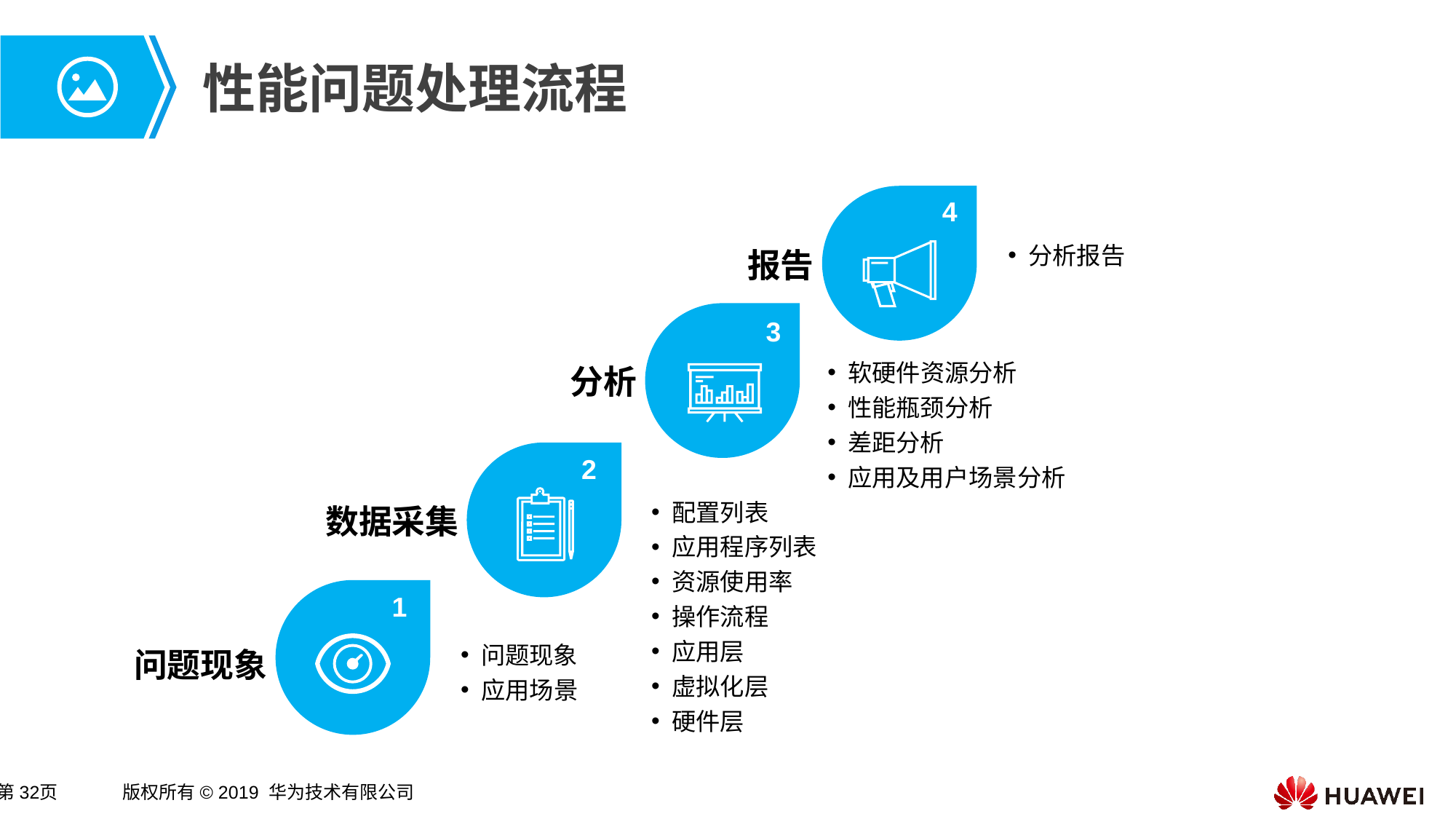

# 性能问题处理流程

4
分析报告
报告

3
软硬件资源分析
性能瓶颈分析
差距分析
应用及用户场景分析
分析

配置列表
应用程序列表
资源使用率
操作流程
应用层
虚拟化层
硬件层
数据采集
2

1
问题现象
应用场景

问题现象